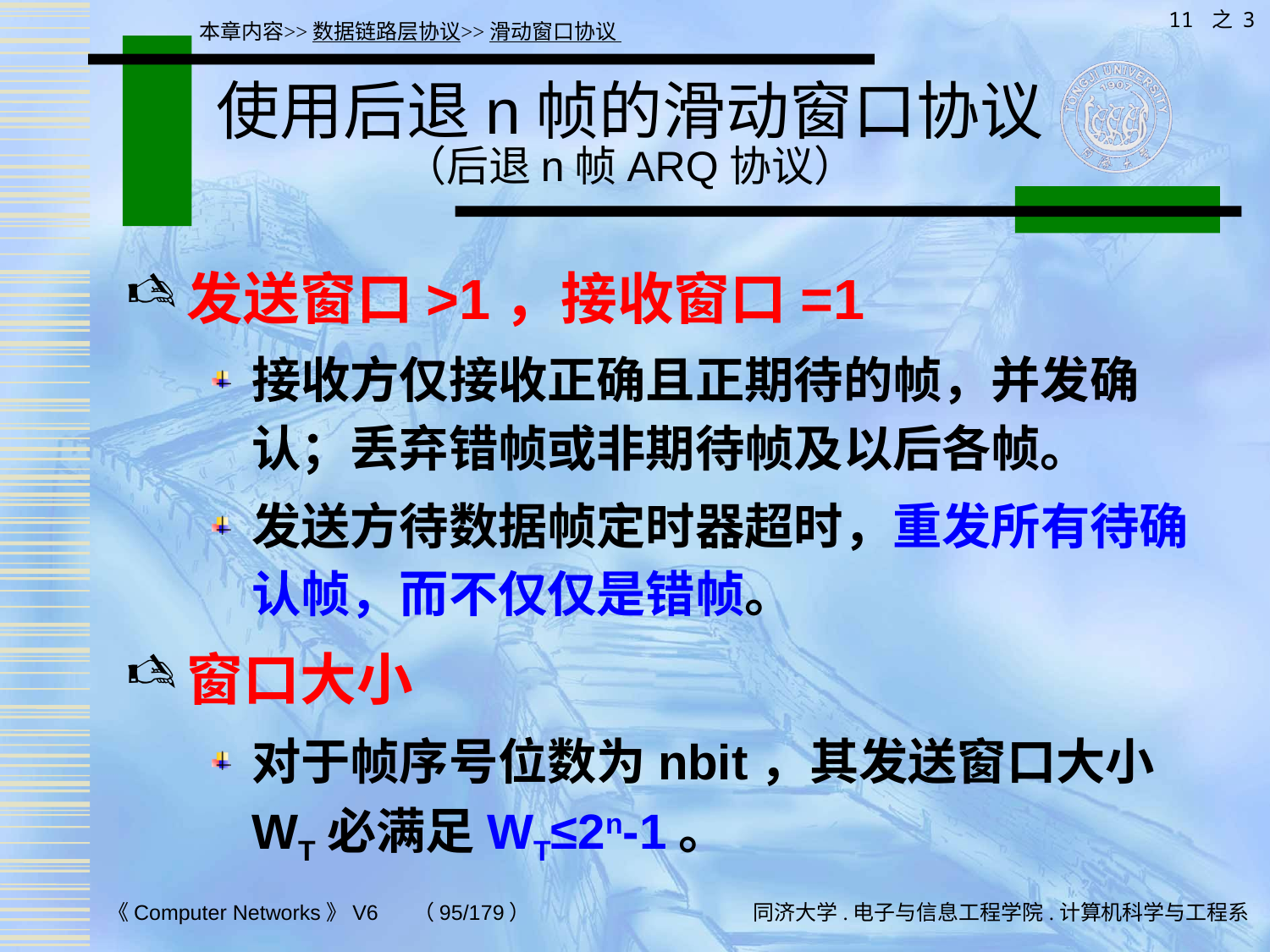

11 之 3
本章内容>>数据链路层协议>>滑动窗口协议
# 使用后退n帧的滑动窗口协议（后退n帧ARQ协议）
发送窗口>1，接收窗口=1
接收方仅接收正确且正期待的帧，并发确认；丢弃错帧或非期待帧及以后各帧。
发送方待数据帧定时器超时，重发所有待确认帧，而不仅仅是错帧。
窗口大小
对于帧序号位数为nbit，其发送窗口大小WT必满足WT≤2n-1。